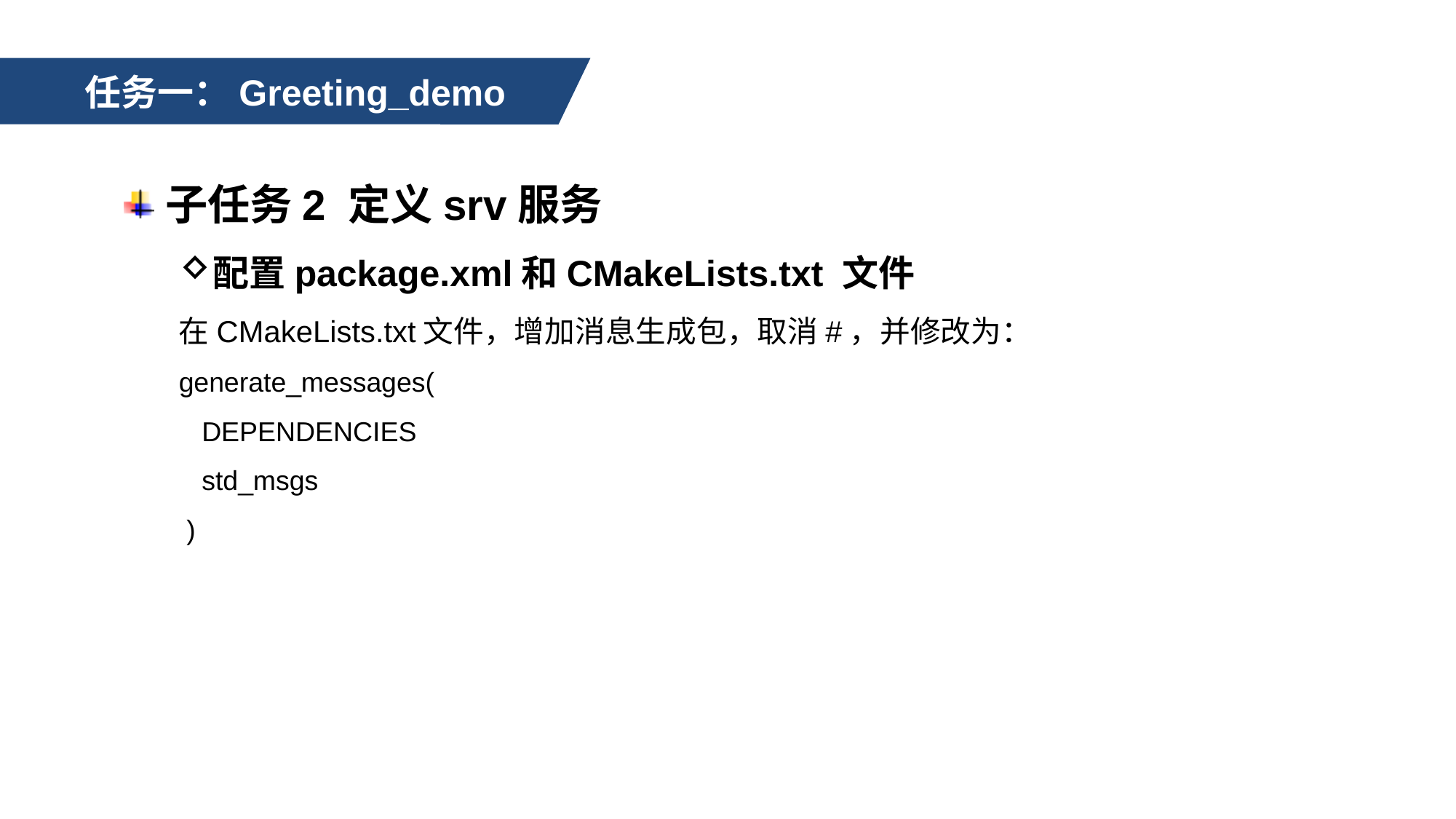

任务一：Greeting_demo
子任务2 定义srv服务
配置package.xml和CMakeLists.txt 文件
在CMakeLists.txt文件，增加消息生成包，取消#，并修改为：
generate_messages(
   DEPENDENCIES
   std_msgs
 )